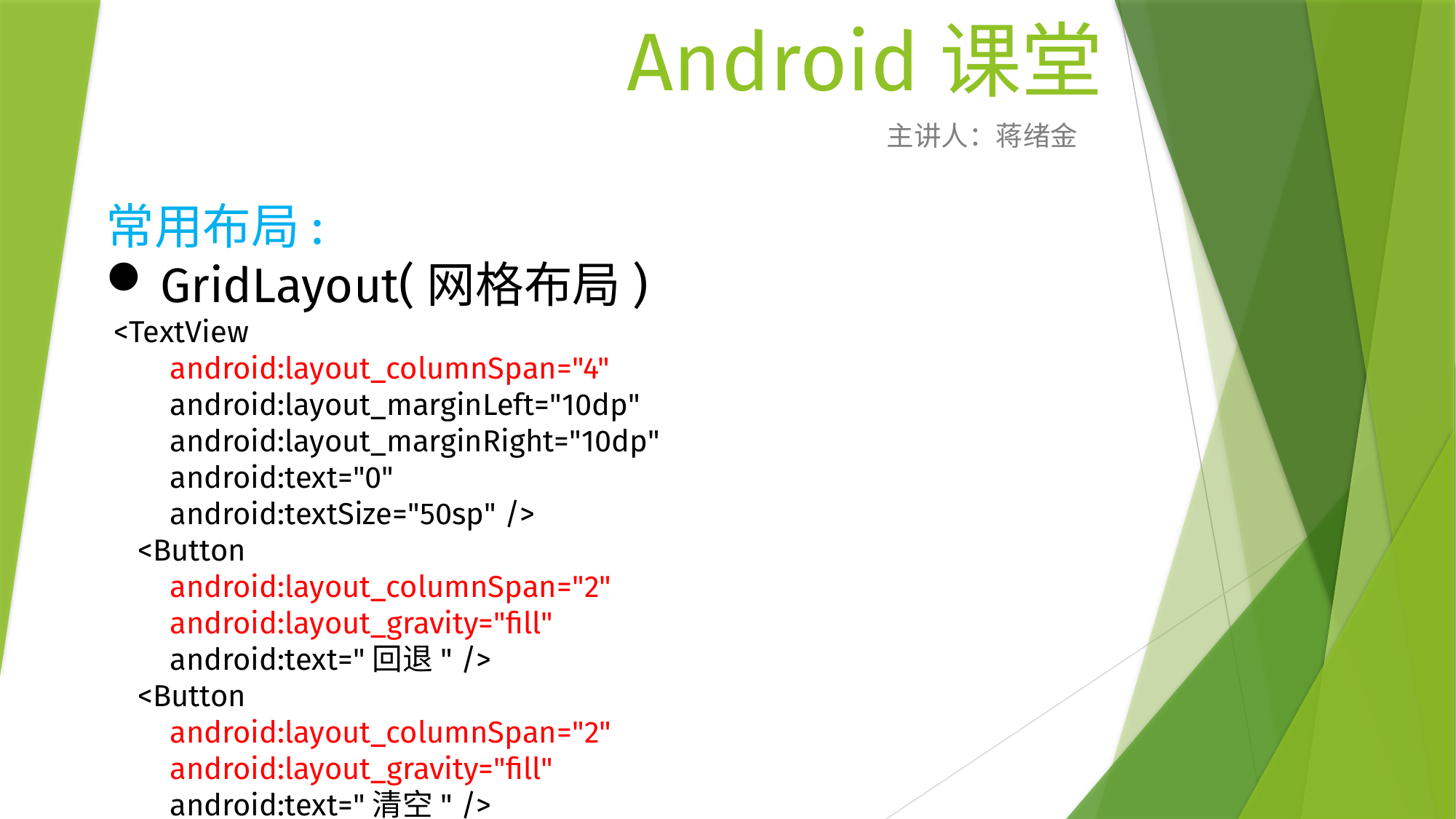

# Android课堂
主讲人：蒋绪金
常用布局:
GridLayout(网格布局)
 <TextView
        android:layout_columnSpan="4"
        android:layout_marginLeft="10dp"
        android:layout_marginRight="10dp"
        android:text="0"
        android:textSize="50sp" />
    <Button
        android:layout_columnSpan="2"
        android:layout_gravity="fill"
        android:text="回退" />
    <Button
        android:layout_columnSpan="2"
        android:layout_gravity="fill"
        android:text="清空" />